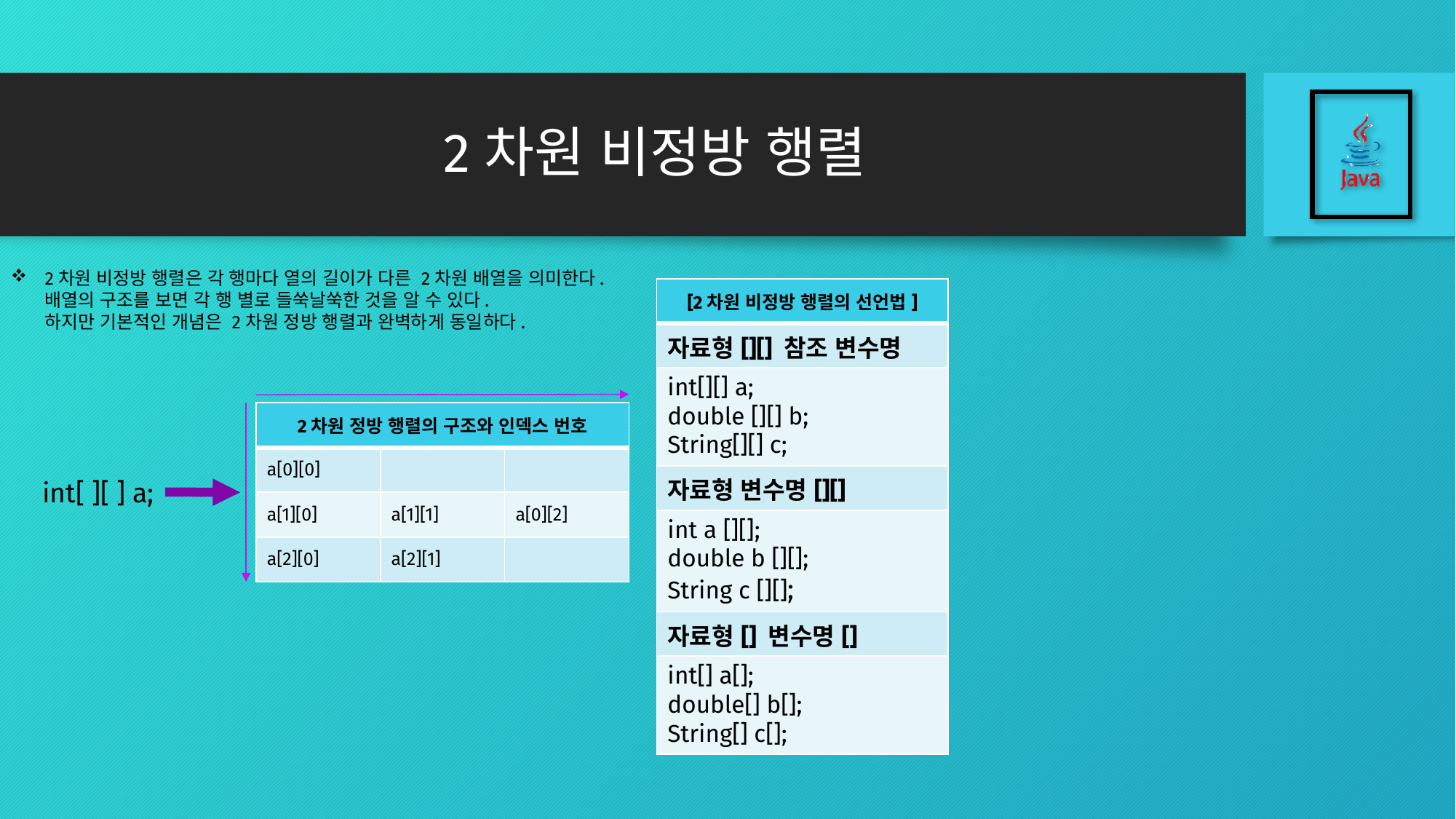

# 2차원 비정방 행렬
2차원 비정방 행렬은 각 행마다 열의 길이가 다른 2차원 배열을 의미한다. 배열의 구조를 보면 각 행 별로 들쑥날쑥한 것을 알 수 있다.
하지만 기본적인 개념은 2차원 정방 행렬과 완벽하게 동일하다.
| [2차원 비정방 행렬의 선언법] |
| --- |
| 자료형[][] 참조 변수명 |
| int[][] a; double [][] b; String[][] c; |
| 자료형 변수명[][] |
| int a [][]; double b [][]; String c [][]; |
| 자료형[] 변수명[] |
| int[] a[]; double[] b[]; String[] c[]; |
| 2차원 정방 행렬의 구조와 인덱스 번호 |  |  |
| --- | --- | --- |
| a[0][0] |  |  |
| a[1][0] | a[1][1] | a[0][2] |
| a[2][0] | a[2][1] |  |
int[ ][ ] a;